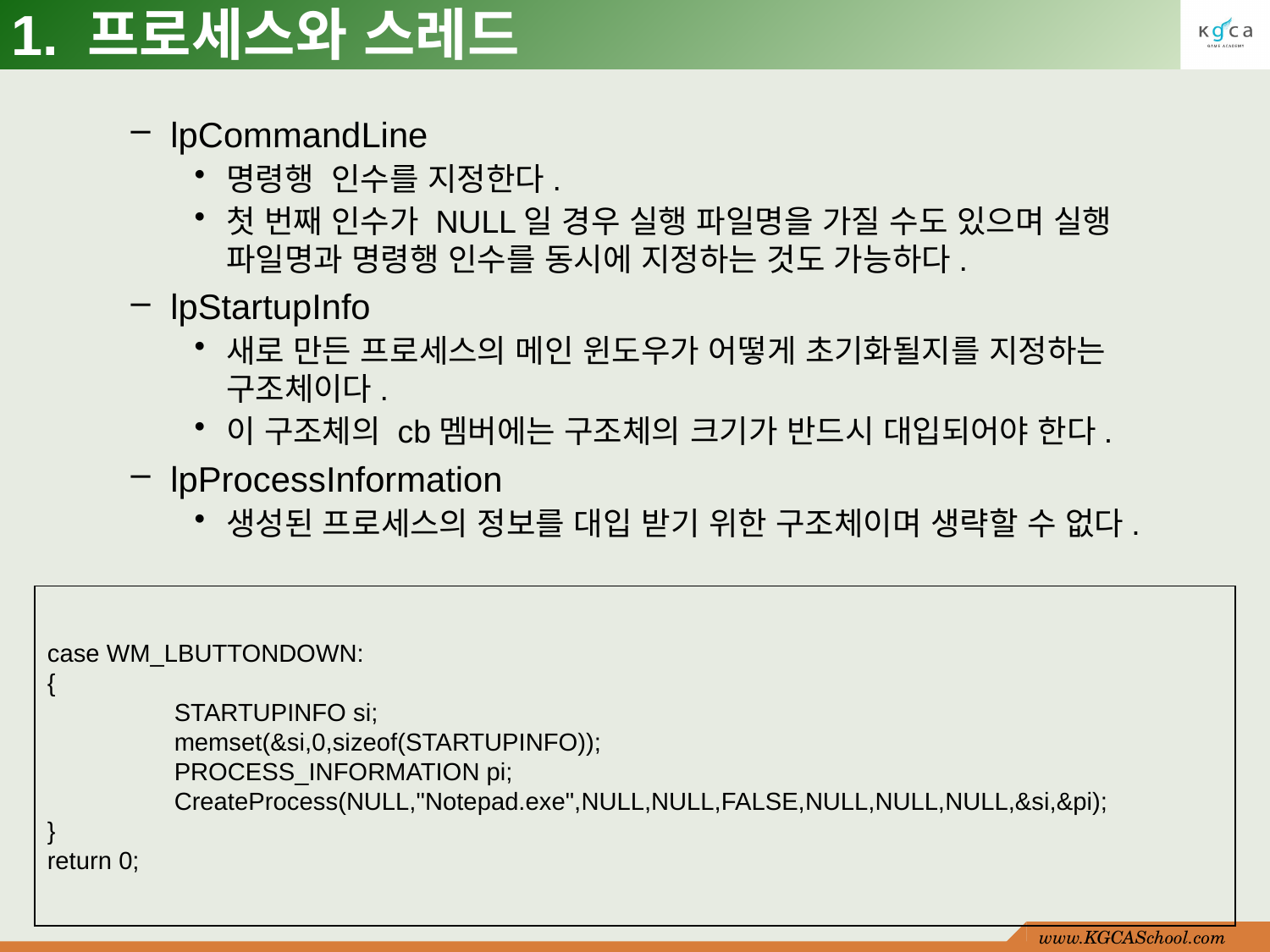

# 1. 프로세스와 스레드
lpCommandLine
명령행  인수를 지정한다.
첫 번째 인수가 NULL일 경우 실행 파일명을 가질 수도 있으며 실행 파일명과 명령행 인수를 동시에 지정하는 것도 가능하다.
lpStartupInfo
새로 만든 프로세스의 메인 윈도우가 어떻게 초기화될지를 지정하는 구조체이다.
이 구조체의 cb멤버에는 구조체의 크기가 반드시 대입되어야 한다.
lpProcessInformation
생성된 프로세스의 정보를 대입 받기 위한 구조체이며 생략할 수 없다.
case WM_LBUTTONDOWN:
{
	STARTUPINFO si;
	memset(&si,0,sizeof(STARTUPINFO));
	PROCESS_INFORMATION pi;
	CreateProcess(NULL,"Notepad.exe",NULL,NULL,FALSE,NULL,NULL,NULL,&si,&pi);
}
return 0;